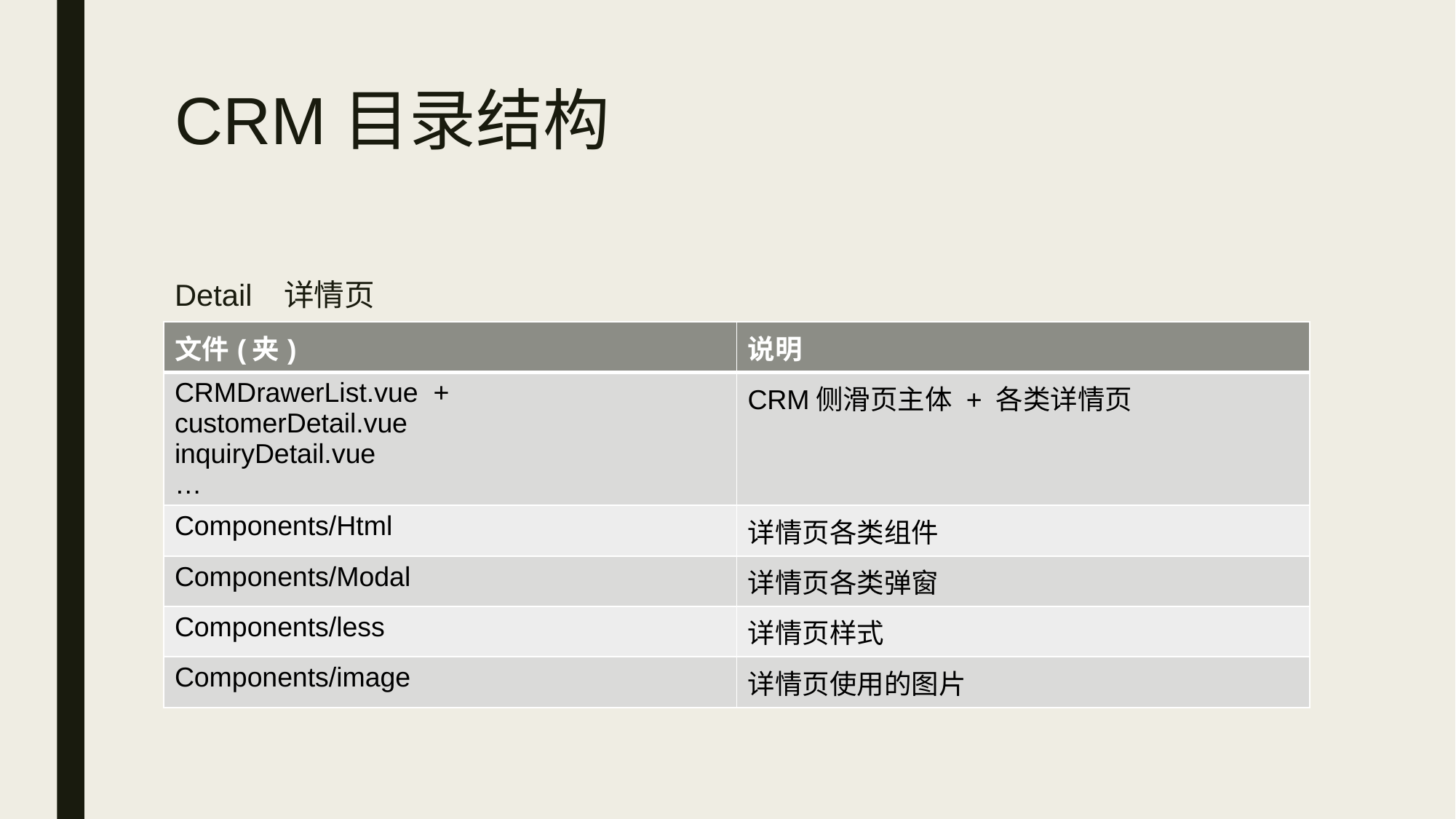

# CRM目录结构
Detail	详情页

| 文件(夹) | 说明 |
| --- | --- |
| CRMDrawerList.vue + customerDetail.vue inquiryDetail.vue … | CRM侧滑页主体 + 各类详情页 |
| Components/Html | 详情页各类组件 |
| Components/Modal | 详情页各类弹窗 |
| Components/less | 详情页样式 |
| Components/image | 详情页使用的图片 |